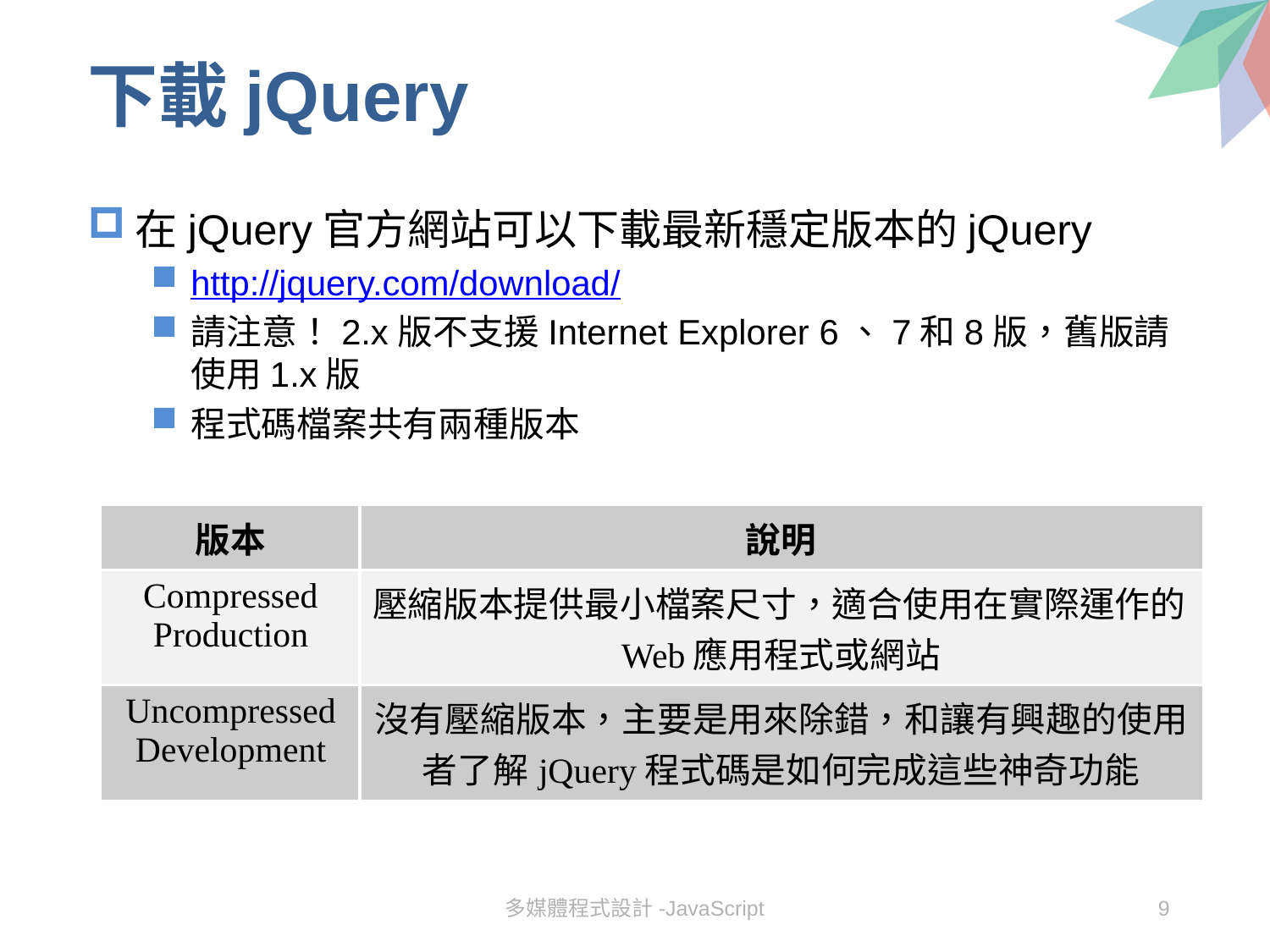

# 下載jQuery
在jQuery官方網站可以下載最新穩定版本的jQuery
http://jquery.com/download/
請注意！2.x版不支援Internet Explorer 6、7和8版，舊版請使用1.x版
程式碼檔案共有兩種版本
| 版本 | 說明 |
| --- | --- |
| Compressed Production | 壓縮版本提供最小檔案尺寸，適合使用在實際運作的Web應用程式或網站 |
| Uncompressed Development | 沒有壓縮版本，主要是用來除錯，和讓有興趣的使用者了解jQuery程式碼是如何完成這些神奇功能 |
多媒體程式設計-JavaScript
9